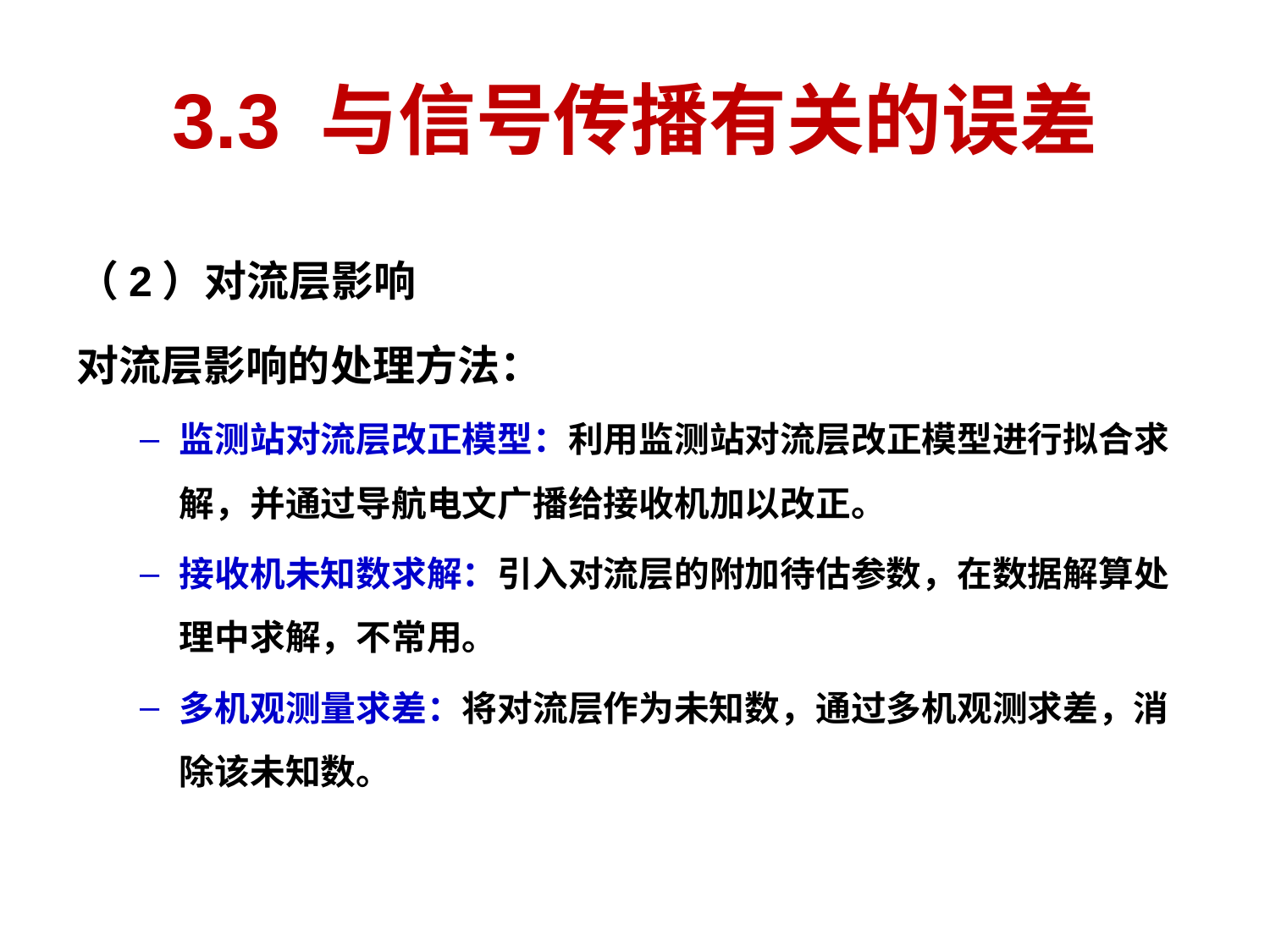

# 3.3 与信号传播有关的误差
（2）对流层影响
对流层影响的处理方法：
监测站对流层改正模型：利用监测站对流层改正模型进行拟合求解，并通过导航电文广播给接收机加以改正。
接收机未知数求解：引入对流层的附加待估参数，在数据解算处理中求解，不常用。
多机观测量求差：将对流层作为未知数，通过多机观测求差，消除该未知数。